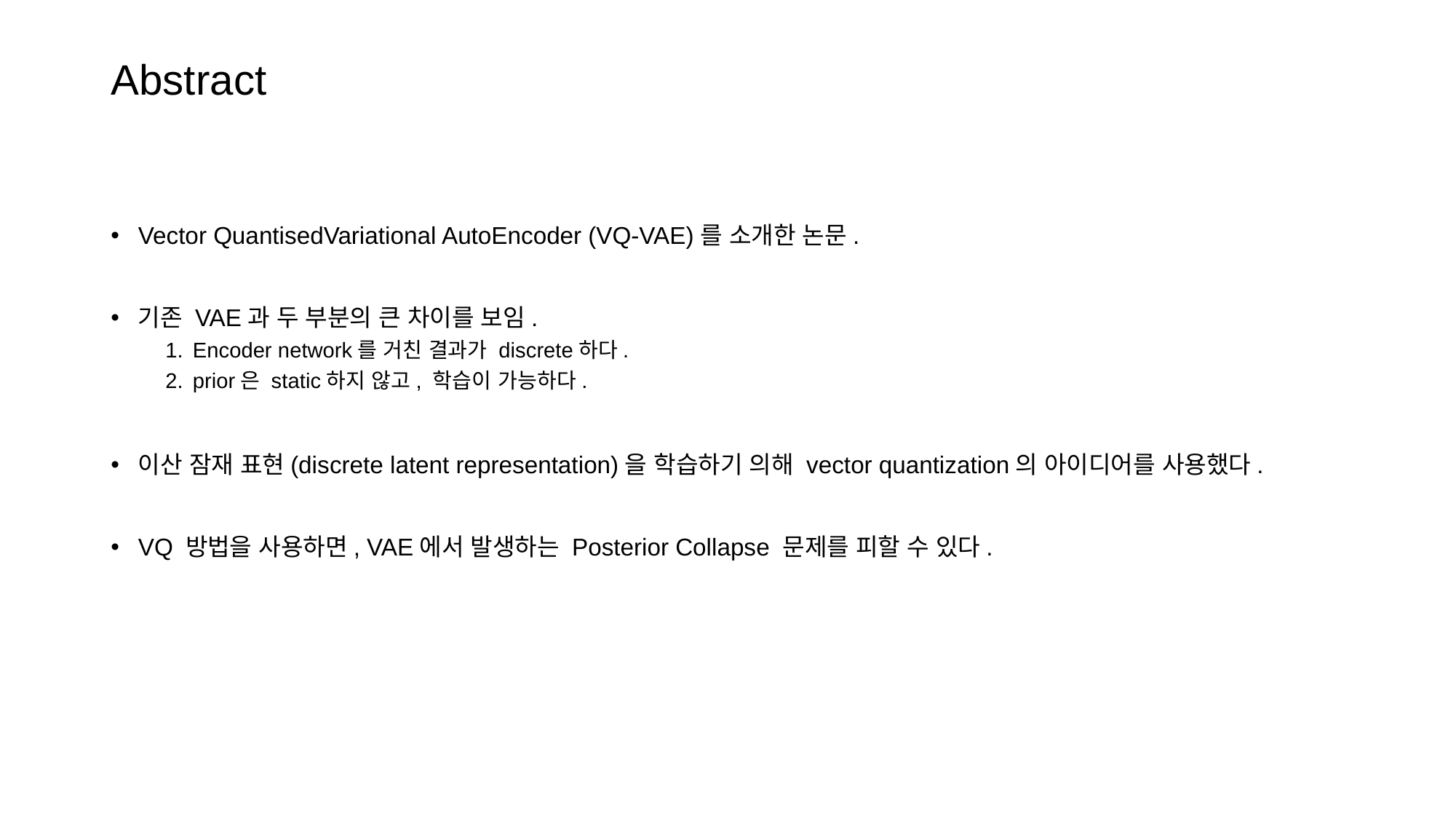

# Abstract
Vector QuantisedVariational AutoEncoder (VQ-VAE)를 소개한 논문.

기존 VAE과 두 부분의 큰 차이를 보임.
Encoder network를 거친 결과가 discrete하다.
prior은 static하지 않고, 학습이 가능하다.

이산 잠재 표현(discrete latent representation)을 학습하기 의해 vector quantization의 아이디어를 사용했다.

VQ 방법을 사용하면, VAE에서 발생하는 Posterior Collapse 문제를 피할 수 있다.